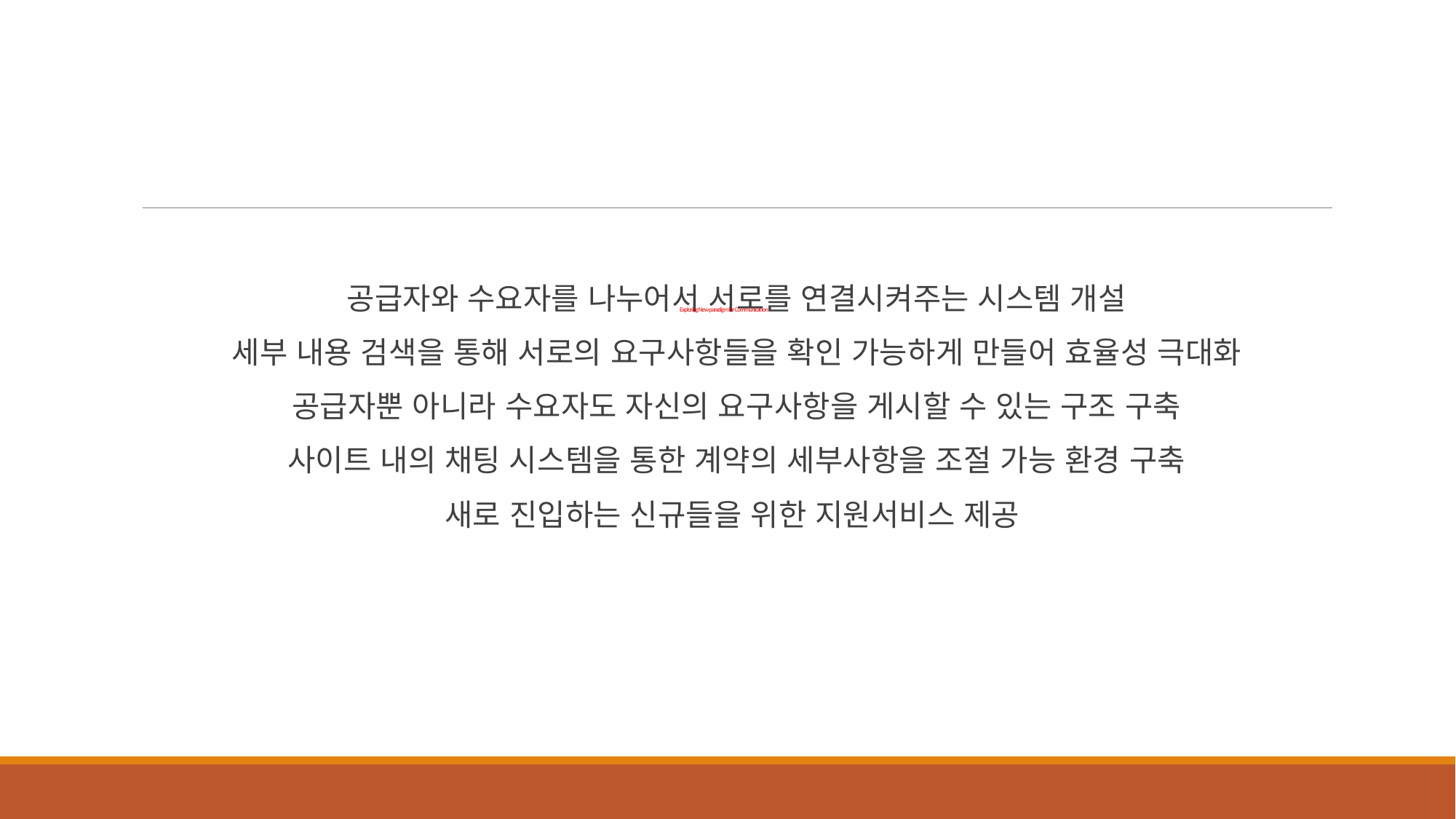

# Exploring New paradigm for Communication

공급자와 수요자를 나누어서 서로를 연결시켜주는 시스템 개설
세부 내용 검색을 통해 서로의 요구사항들을 확인 가능하게 만들어 효율성 극대화
공급자뿐 아니라 수요자도 자신의 요구사항을 게시할 수 있는 구조 구축
사이트 내의 채팅 시스템을 통한 계약의 세부사항을 조절 가능 환경 구축
새로 진입하는 신규들을 위한 지원서비스 제공